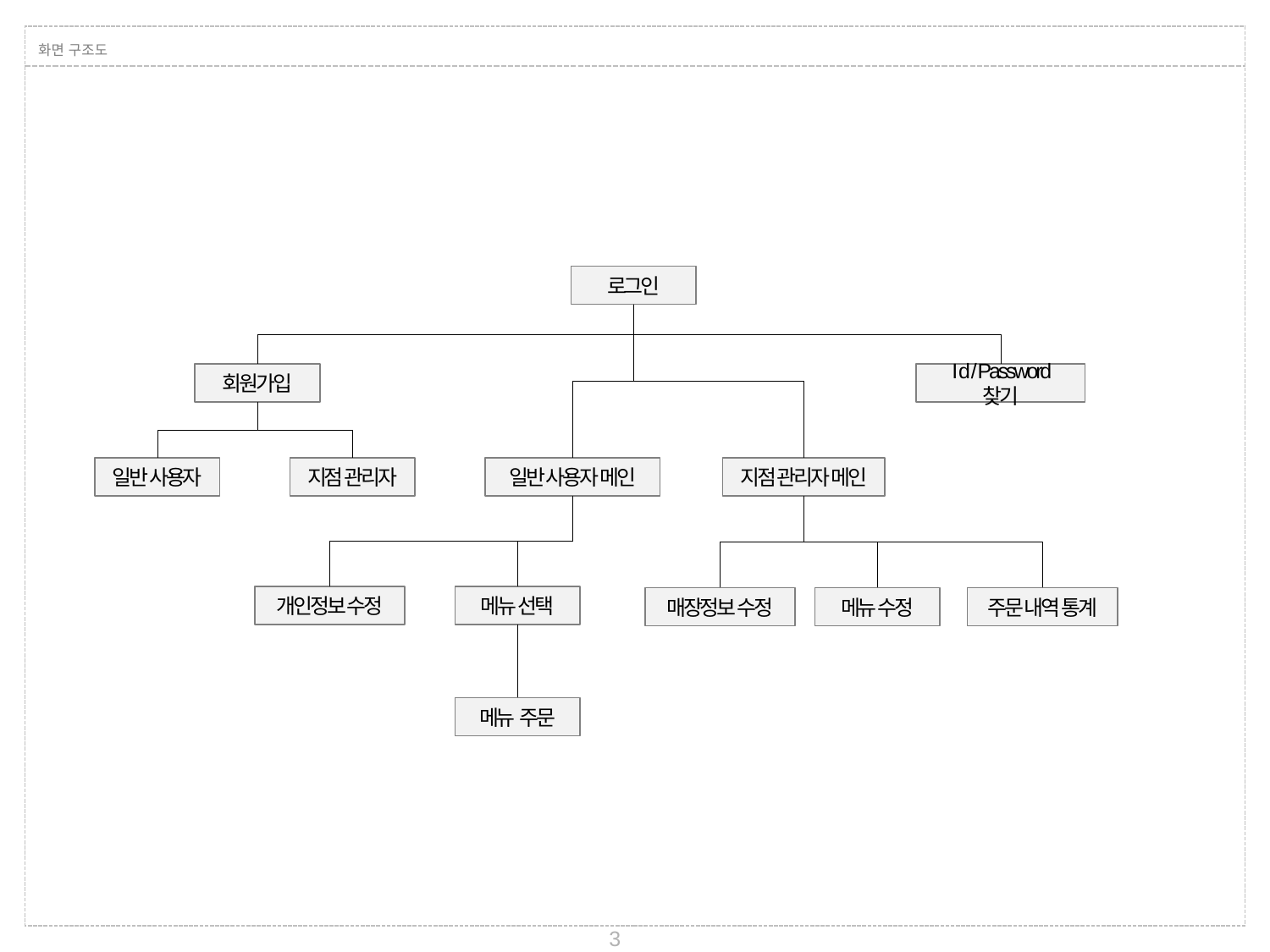

로그인
회원가입
I d / Password 찾기
일반 사용자
지점 관리자
일반 사용자 메인
지점 관리자 메인
개인정보 수정
메뉴 선택
매장정보 수정
메뉴 수정
주문 내역 통계
메뉴  주문
3